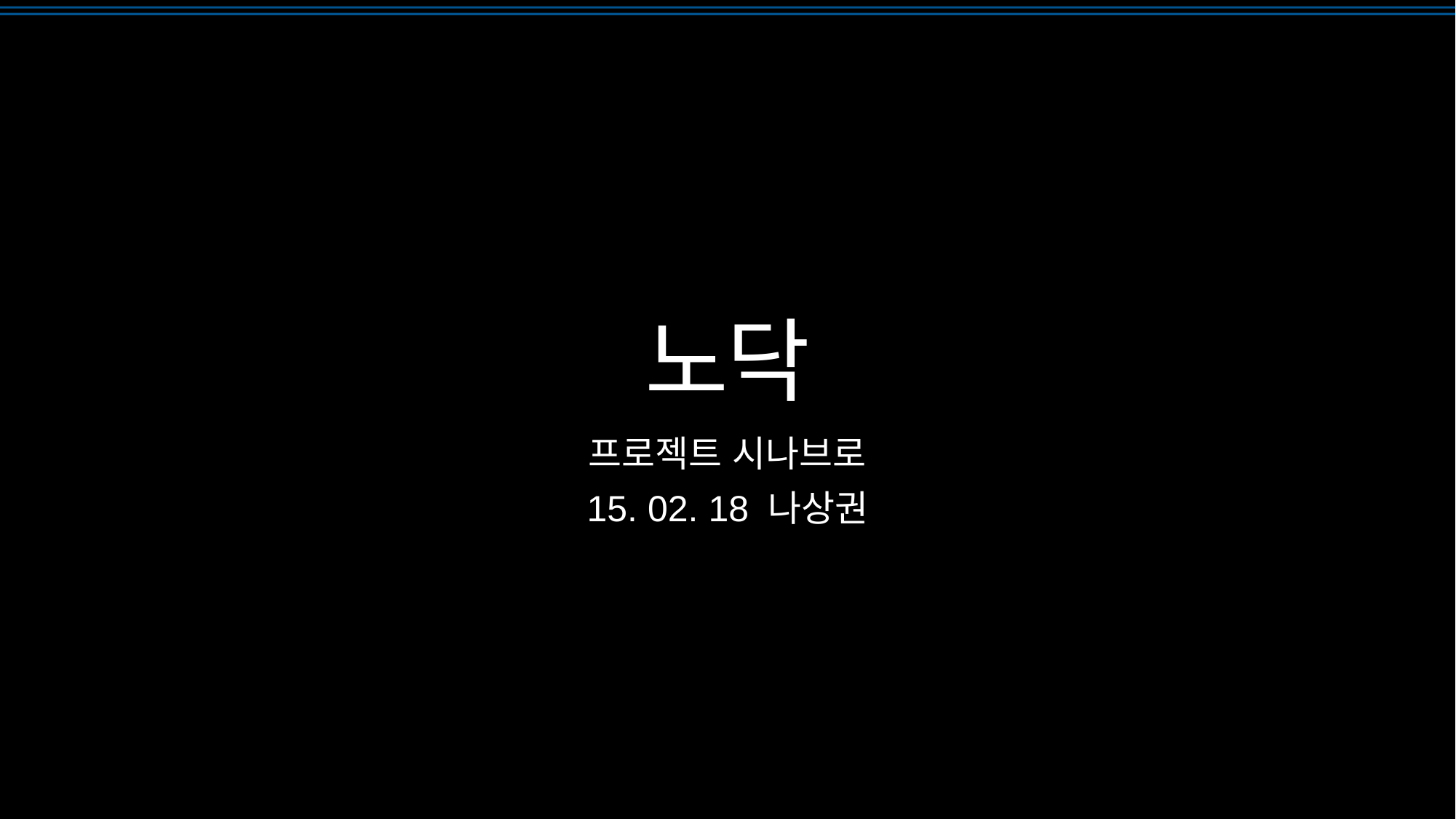

# 노닥
프로젝트 시나브로
15. 02. 18 나상권